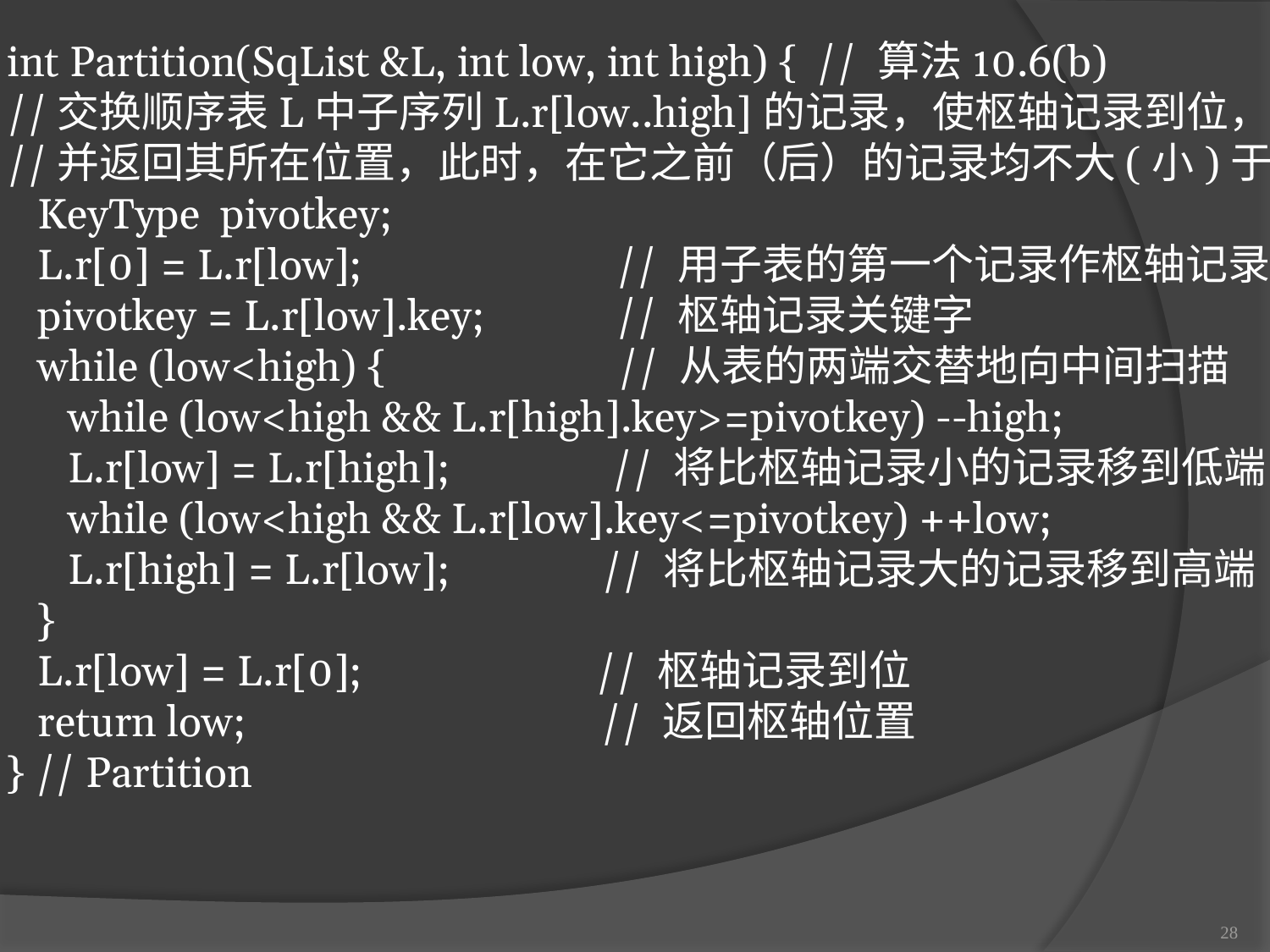

int Partition(SqList &L, int low, int high) {  // 算法10.6(b)
//交换顺序表L中子序列L.r[low..high]的记录，使枢轴记录到位，
//并返回其所在位置，此时，在它之前（后）的记录均不大(小)于它
   KeyType  pivotkey;
   L.r[0] = L.r[low];                         // 用子表的第一个记录作枢轴记录
   pivotkey = L.r[low].key;             // 枢轴记录关键字
   while (low<high) {                       // 从表的两端交替地向中间扫描
      while (low<high && L.r[high].key>=pivotkey) --high;
      L.r[low] = L.r[high];                // 将比枢轴记录小的记录移到低端
      while (low<high && L.r[low].key<=pivotkey) ++low;
      L.r[high] = L.r[low];               // 将比枢轴记录大的记录移到高端
   }
   L.r[low] = L.r[0];                       // 枢轴记录到位
   return low;                                   // 返回枢轴位置
} // Partition
28